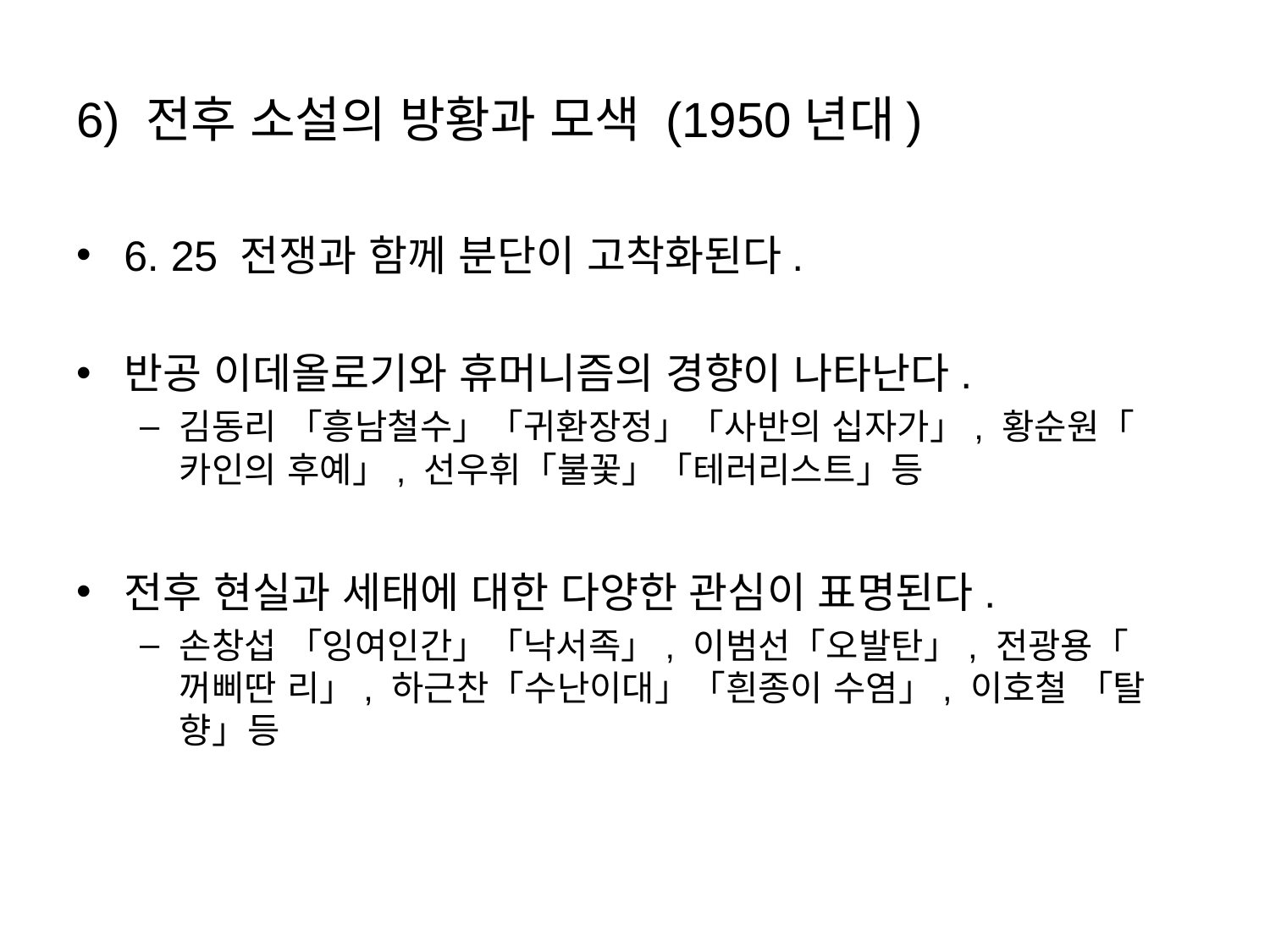

# 6) 전후 소설의 방황과 모색 (1950년대)
6. 25 전쟁과 함께 분단이 고착화된다.

반공 이데올로기와 휴머니즘의 경향이 나타난다.
김동리 「흥남철수」「귀환장정」「사반의 십자가」, 황순원「카인의 후예」, 선우휘「불꽃」「테러리스트」등

전후 현실과 세태에 대한 다양한 관심이 표명된다.
손창섭 「잉여인간」「낙서족」, 이범선「오발탄」, 전광용「꺼삐딴 리」, 하근찬「수난이대」「흰종이 수염」, 이호철 「탈향」등